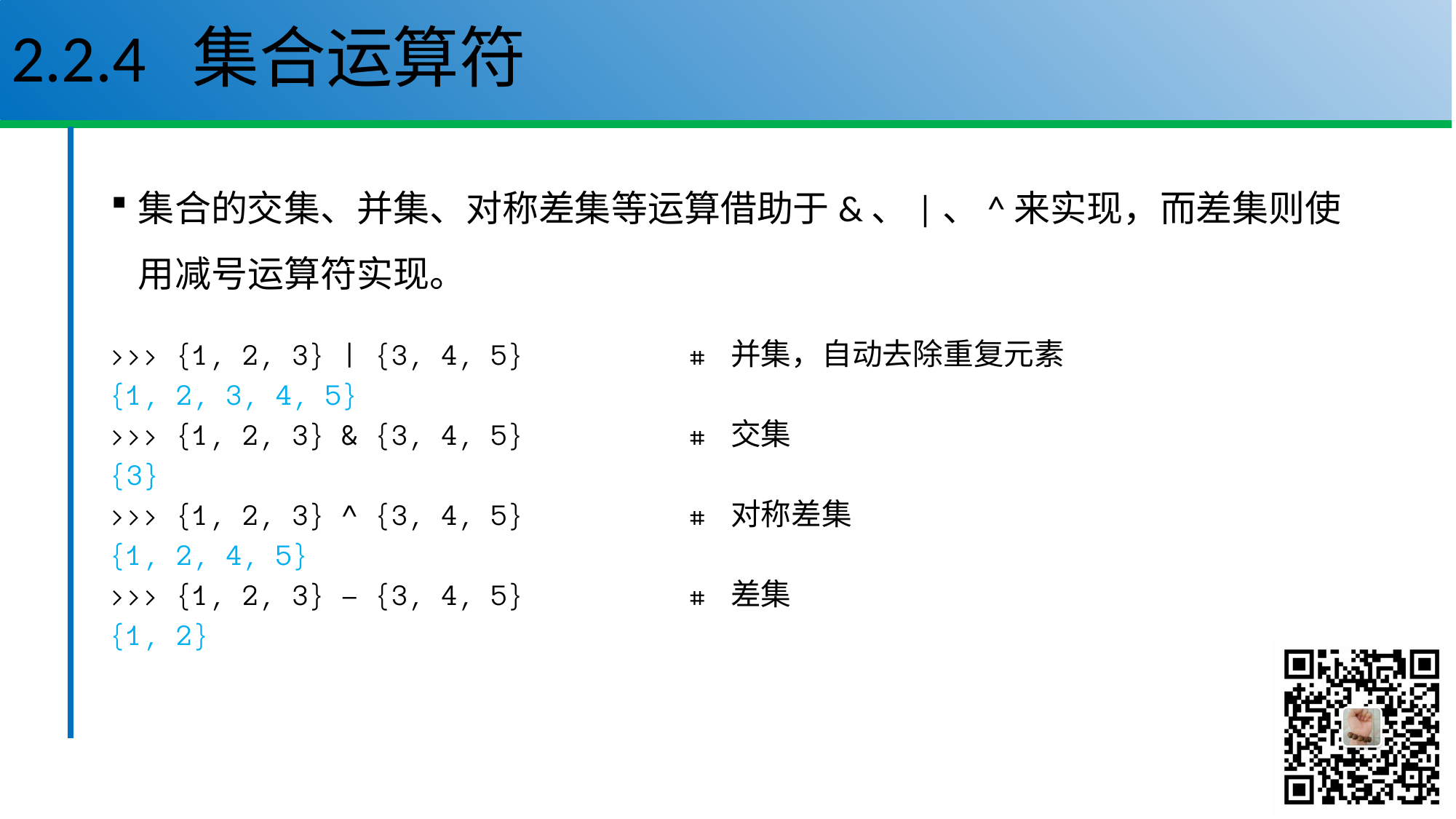

# 2.2.4  集合运算符
集合的交集、并集、对称差集等运算借助于&、|、^来实现，而差集则使用减号运算符实现。

>>> {1, 2, 3} | {3, 4, 5}          # 并集，自动去除重复元素
{1, 2, 3, 4, 5}
>>> {1, 2, 3} & {3, 4, 5}          # 交集
{3}
>>> {1, 2, 3} ^ {3, 4, 5}          # 对称差集
{1, 2, 4, 5}
>>> {1, 2, 3} - {3, 4, 5}          # 差集
{1, 2}
31